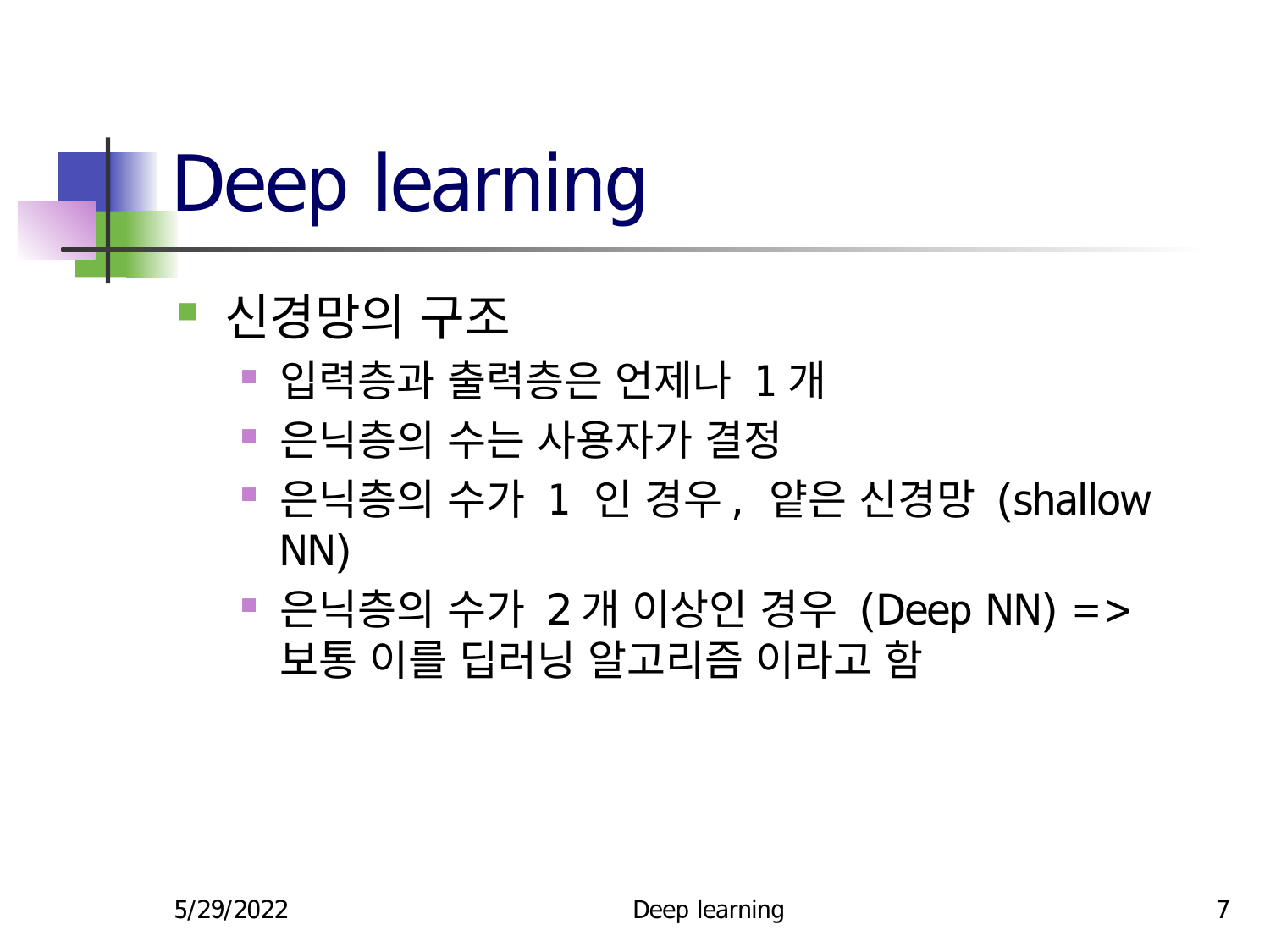

# Deep learning
신경망의 구조
입력층과 출력층은 언제나 1개
은닉층의 수는 사용자가 결정
은닉층의 수가 1 인 경우, 얕은 신경망 (shallow NN)
은닉층의 수가 2개 이상인 경우 (Deep NN) => 보통 이를 딥러닝 알고리즘 이라고 함

5/29/2022
Deep learning
7